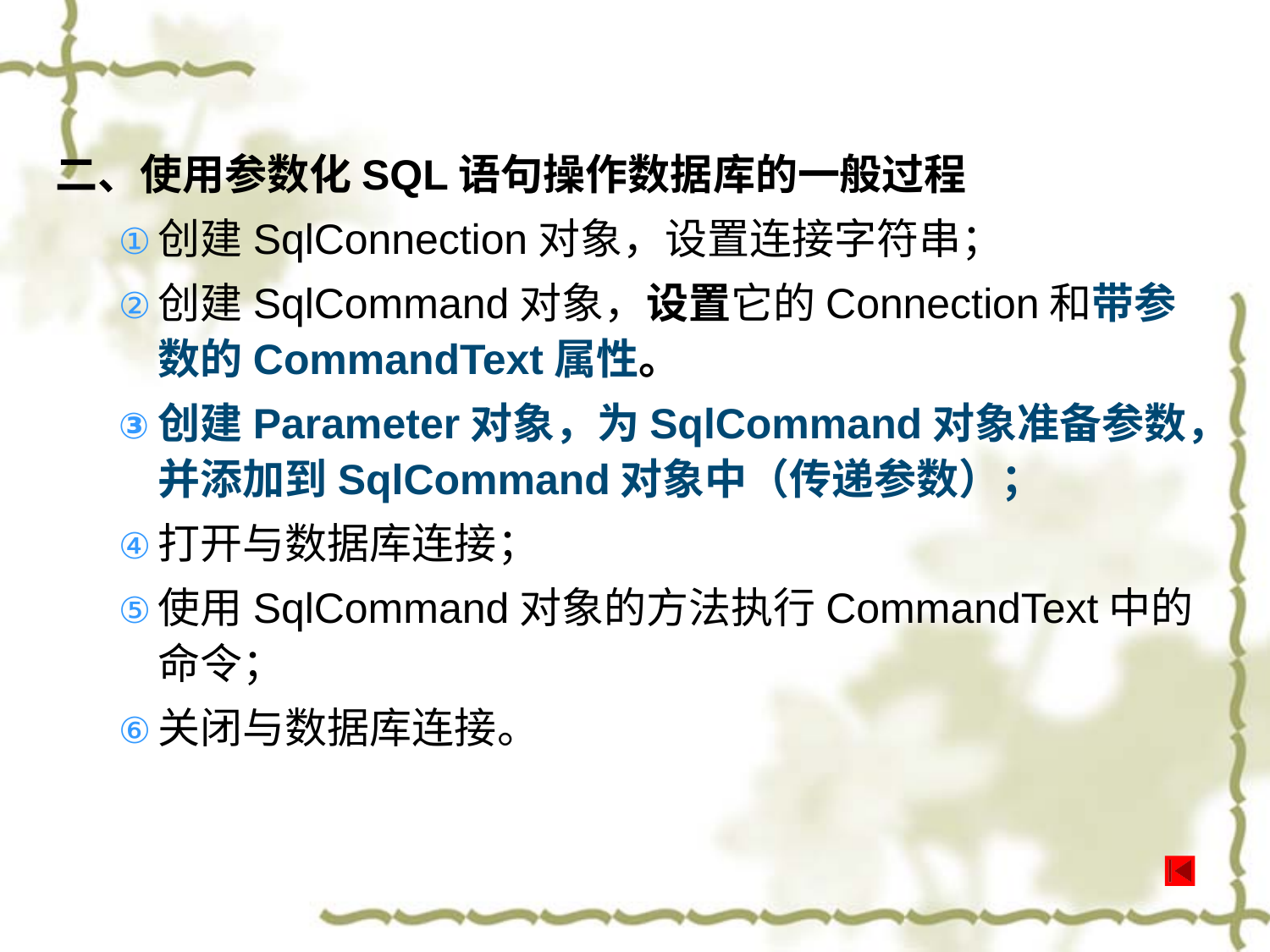

二、使用参数化SQL语句操作数据库的一般过程
创建SqlConnection对象，设置连接字符串；
创建SqlCommand对象，设置它的Connection和带参数的CommandText属性。
创建Parameter对象，为SqlCommand对象准备参数，并添加到SqlCommand对象中（传递参数）；
打开与数据库连接；
使用SqlCommand对象的方法执行CommandText中的命令；
关闭与数据库连接。